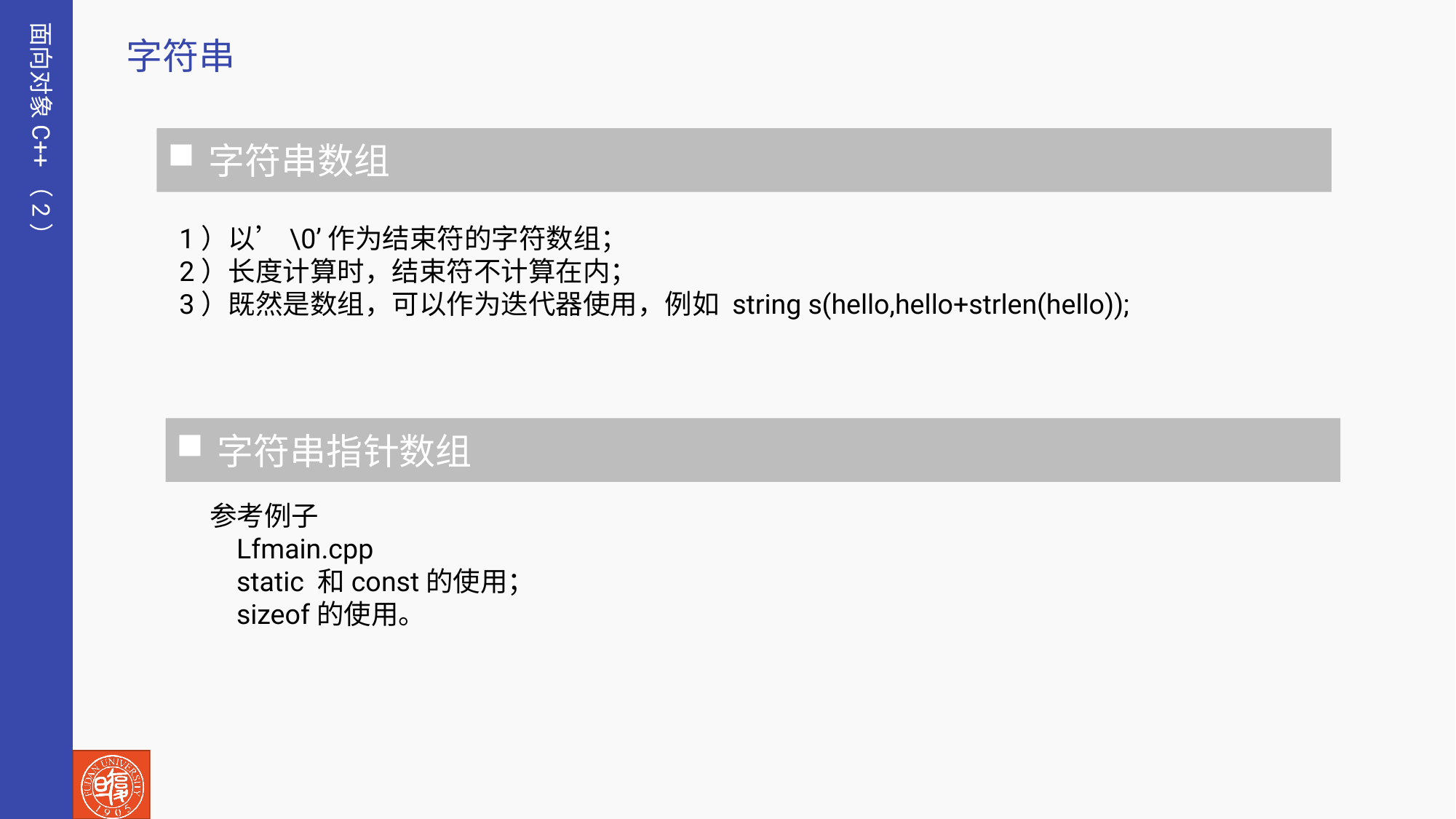

面向对象C++（2）
字符串
字符串数组
1）以’\0’作为结束符的字符数组；
2）长度计算时，结束符不计算在内；
3）既然是数组，可以作为迭代器使用，例如 string s(hello,hello+strlen(hello));
字符串指针数组
参考例子
    Lfmain.cpp
    static 和const的使用；
    sizeof的使用。